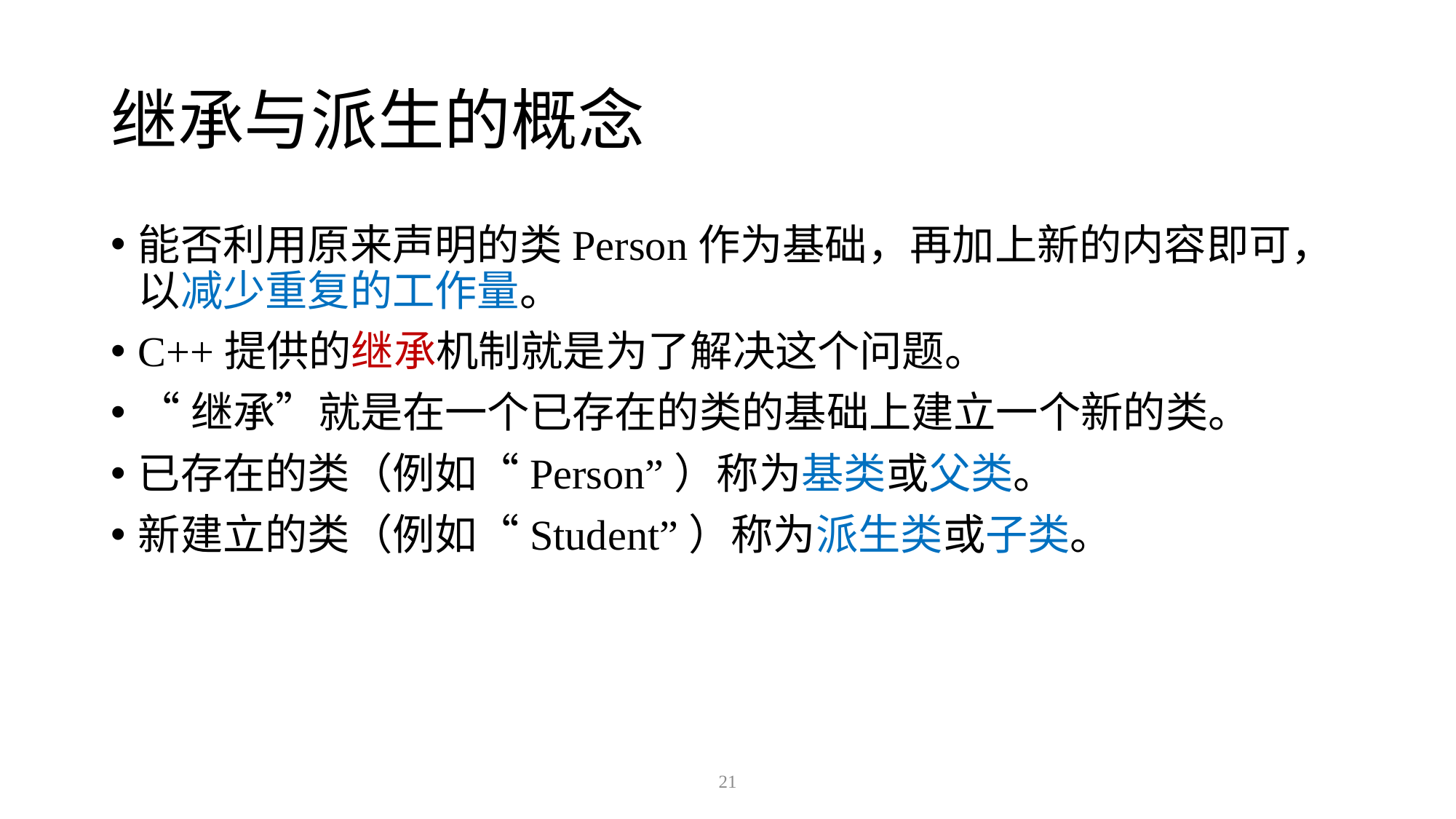

# 继承与派生的概念
能否利用原来声明的类Person作为基础，再加上新的内容即可，以减少重复的工作量。
C++提供的继承机制就是为了解决这个问题。
“继承”就是在一个已存在的类的基础上建立一个新的类。
已存在的类（例如“Person”）称为基类或父类。
新建立的类（例如“Student”）称为派生类或子类。

21